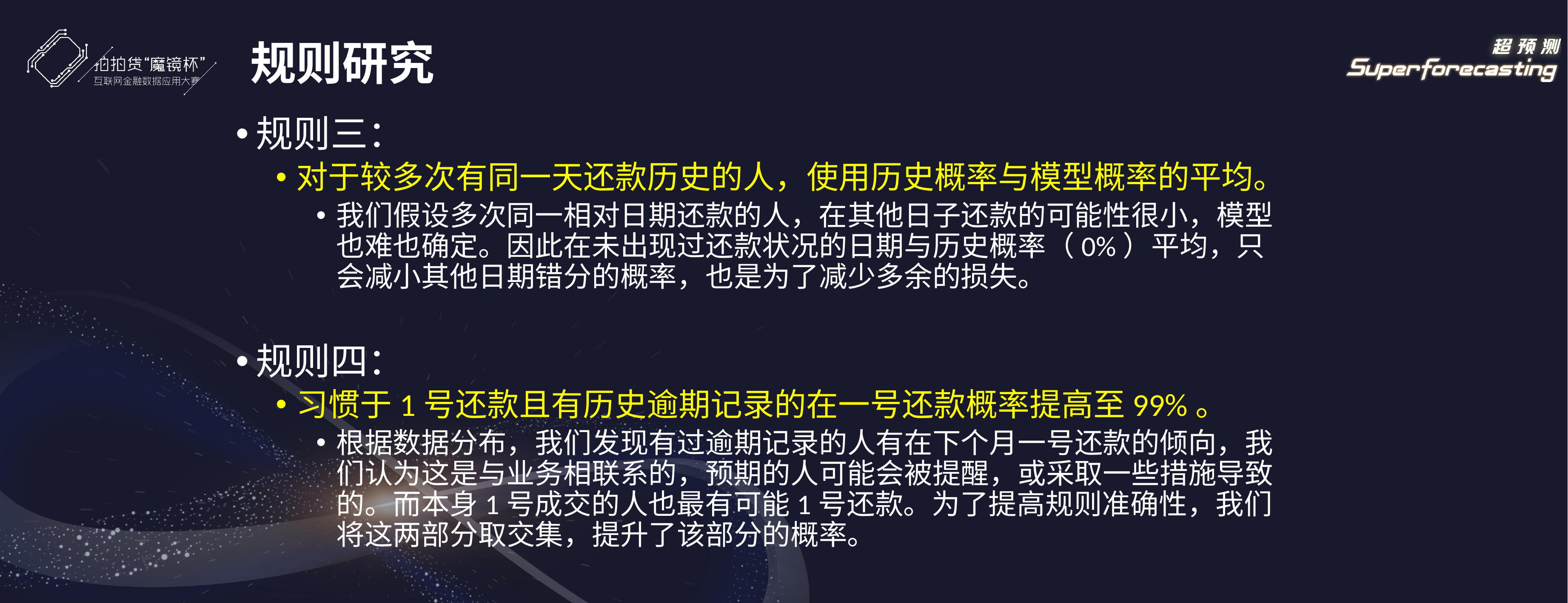

# 规则研究
规则三：
对于较多次有同一天还款历史的人，使用历史概率与模型概率的平均。
我们假设多次同一相对日期还款的人，在其他日子还款的可能性很小，模型也难也确定。因此在未出现过还款状况的日期与历史概率（0%）平均，只会减小其他日期错分的概率，也是为了减少多余的损失。

规则四：
习惯于1号还款且有历史逾期记录的在一号还款概率提高至99%。
根据数据分布，我们发现有过逾期记录的人有在下个月一号还款的倾向，我们认为这是与业务相联系的，预期的人可能会被提醒，或采取一些措施导致的。而本身1号成交的人也最有可能1号还款。为了提高规则准确性，我们将这两部分取交集，提升了该部分的概率。